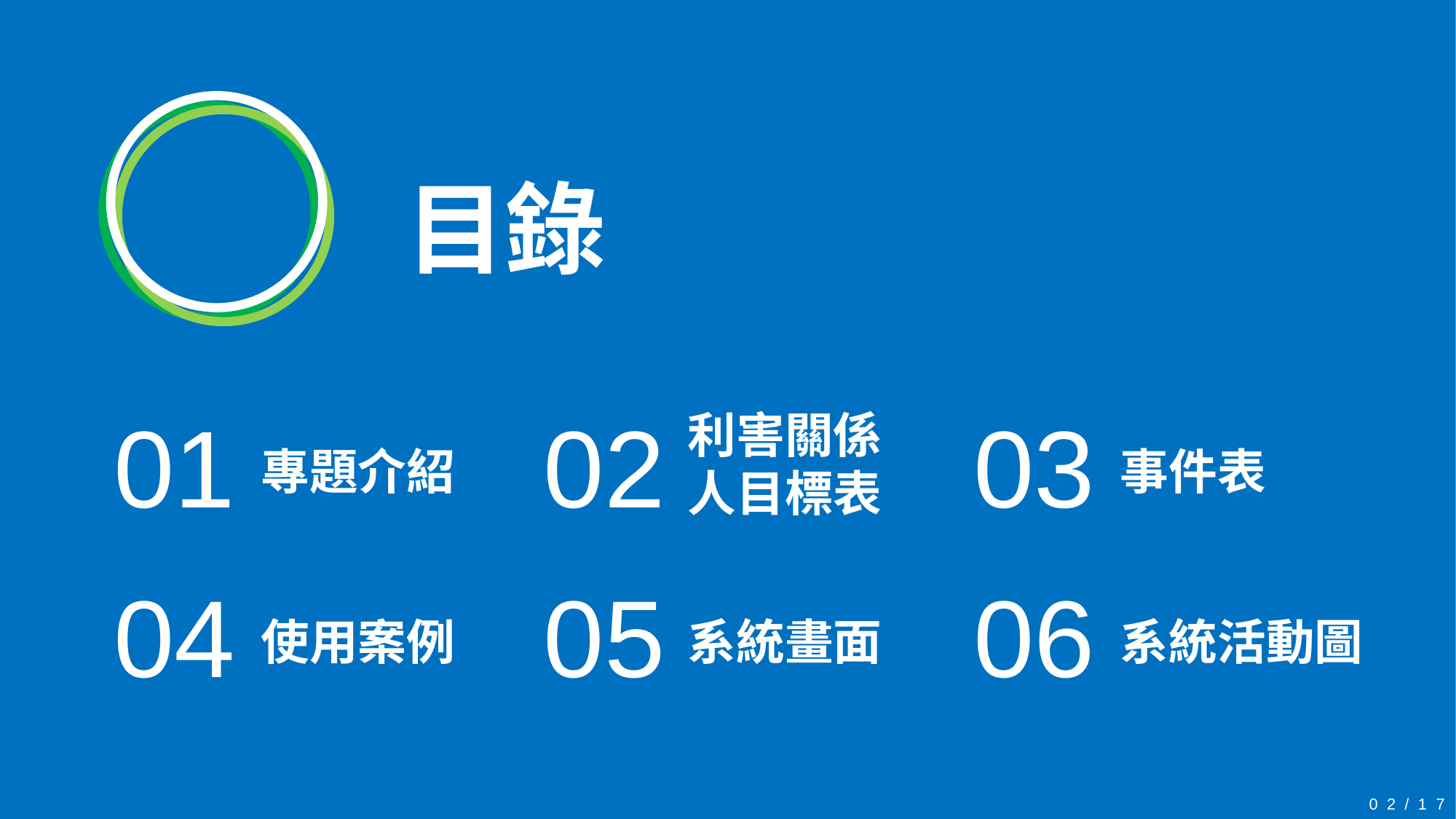

目錄
01
02
03
利害關係人目標表
專題介紹
事件表
04
05
06
使用案例
系統畫面
系統活動圖
02/17